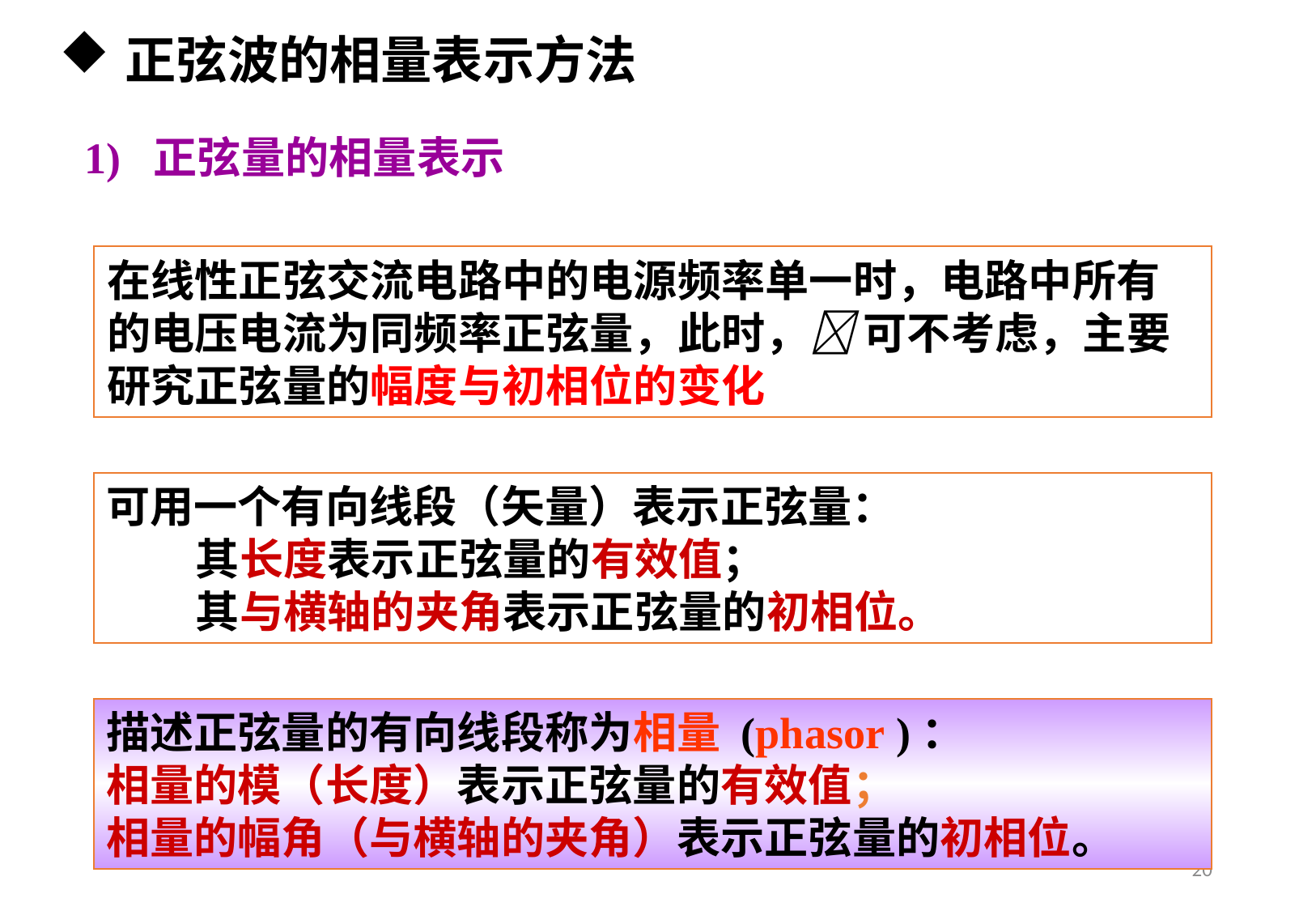

正弦波的相量表示方法
1)  正弦量的相量表示
在线性正弦交流电路中的电源频率单一时，电路中所有的电压电流为同频率正弦量，此时，ω 可不考虑，主要研究正弦量的幅度与初相位的变化
可用一个有向线段（矢量）表示正弦量：
        其长度表示正弦量的有效值；
        其与横轴的夹角表示正弦量的初相位。
描述正弦量的有向线段称为相量 (phasor )：
相量的模（长度）表示正弦量的有效值；
相量的幅角（与横轴的夹角）表示正弦量的初相位。
20